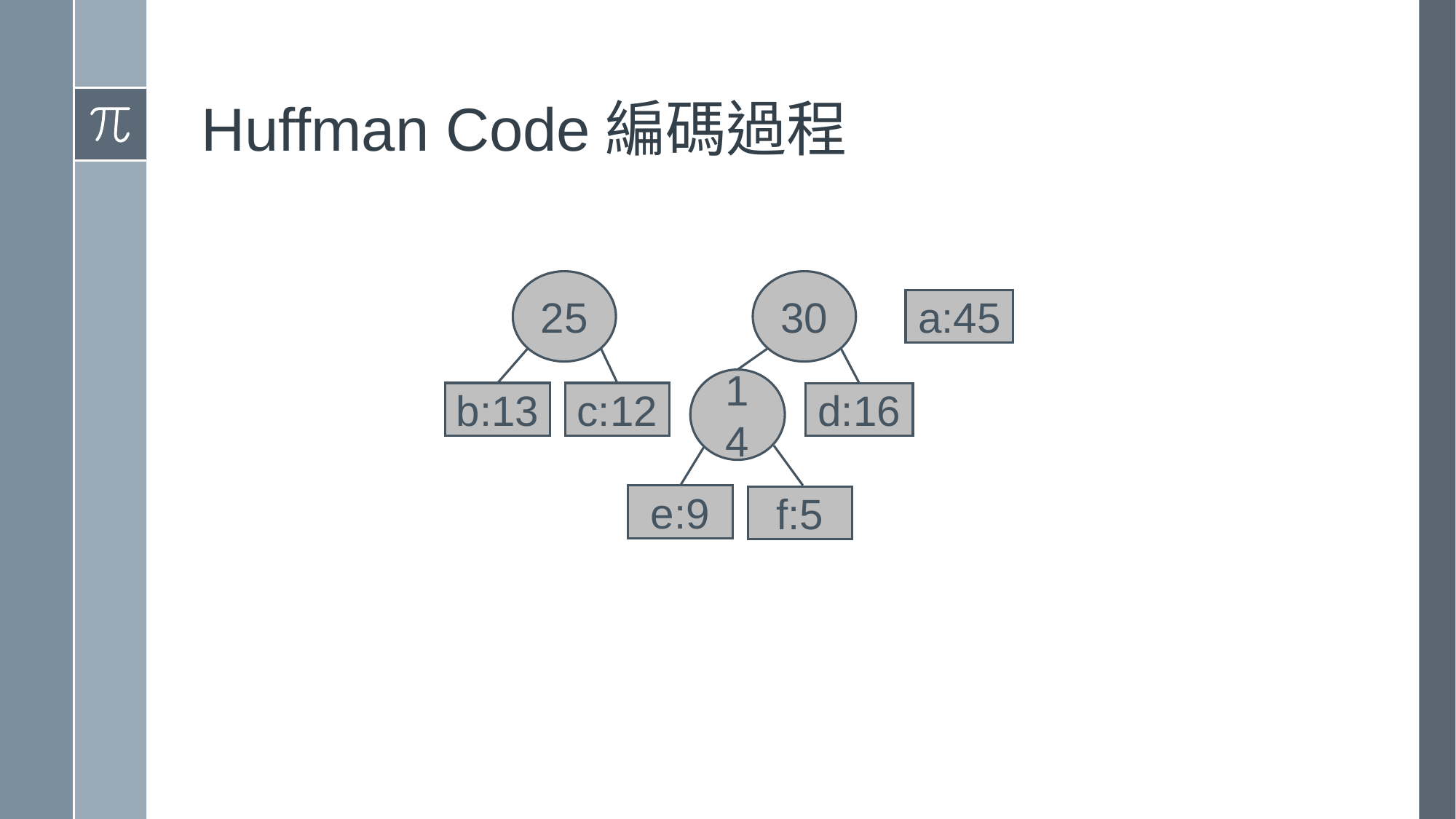

# Huffman Code編碼過程
25
30
a:45
14
b:13
c:12
d:16
e:9
f:5